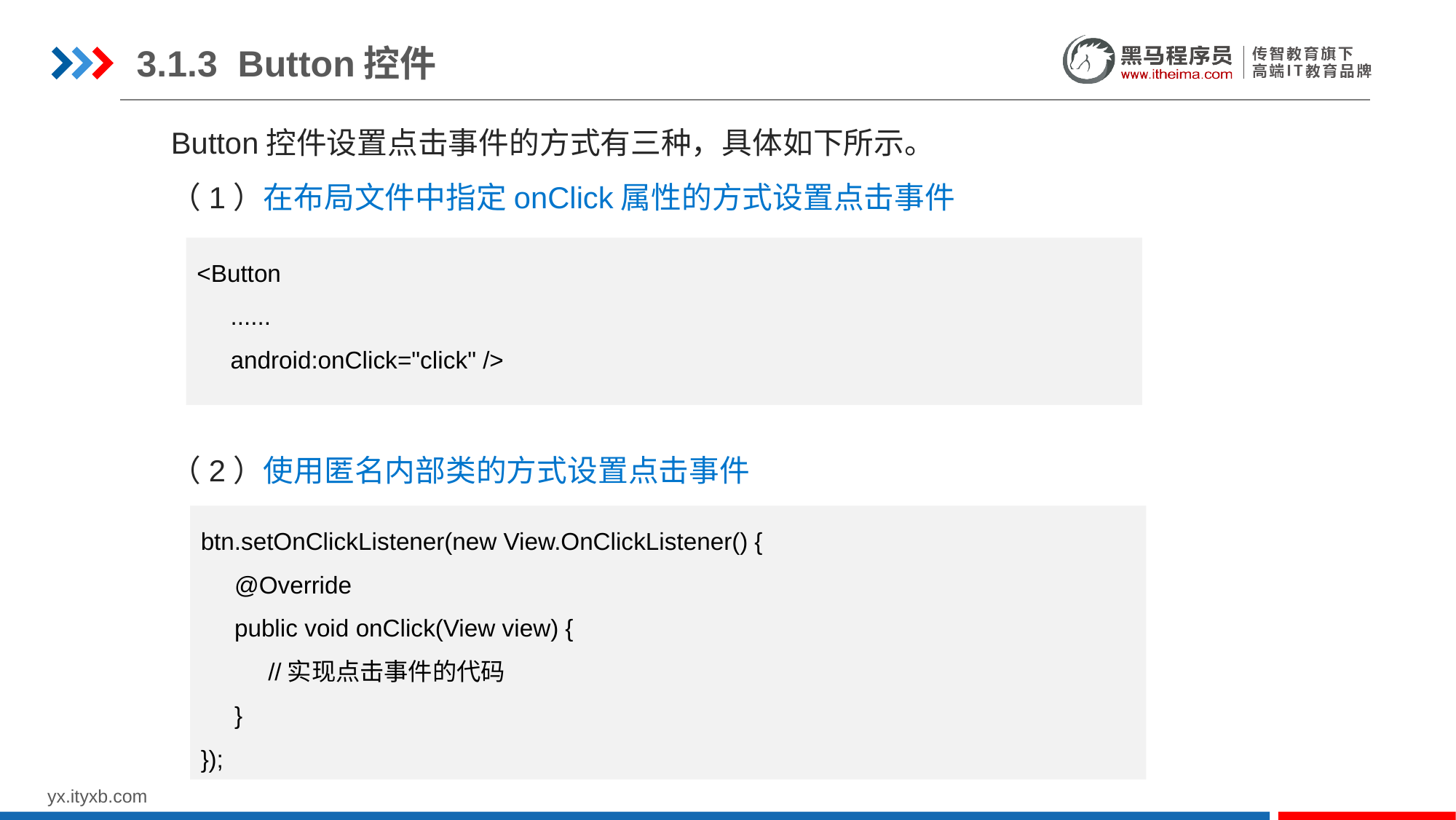

3.1.3  Button控件
Button控件设置点击事件的方式有三种，具体如下所示。
（1）在布局文件中指定onClick属性的方式设置点击事件

（2）使用匿名内部类的方式设置点击事件
<Button
     ......
     android:onClick="click" />

btn.setOnClickListener(new View.OnClickListener() {
     @Override
     public void onClick(View view) {
          //实现点击事件的代码
     }
});